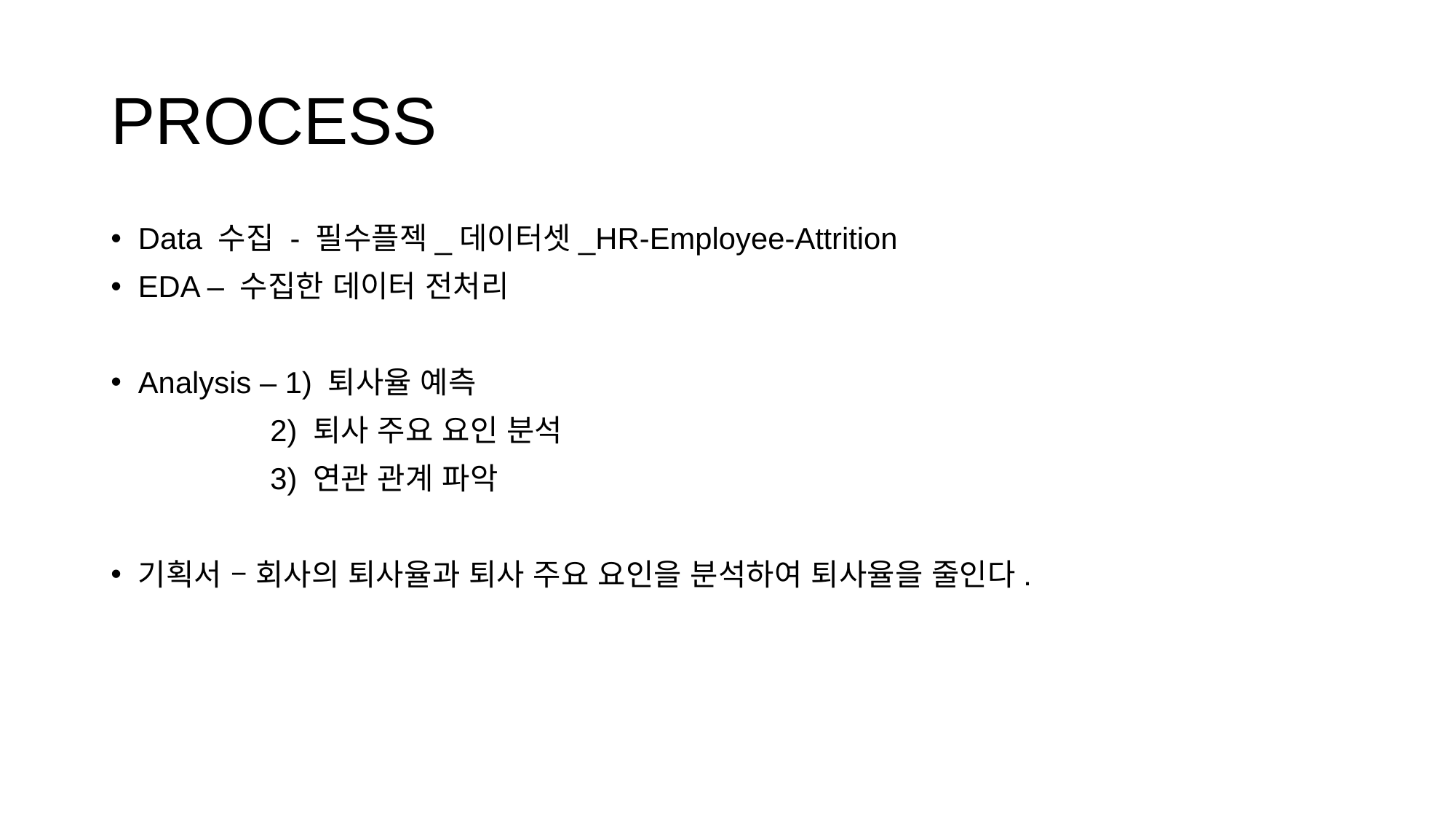

# PROCESS
Data 수집 - 필수플젝_데이터셋_HR-Employee-Attrition
EDA – 수집한 데이터 전처리

Analysis – 1) 퇴사율 예측
	      2) 퇴사 주요 요인 분석
	      3) 연관 관계 파악

기획서 – 회사의 퇴사율과 퇴사 주요 요인을 분석하여 퇴사율을 줄인다.